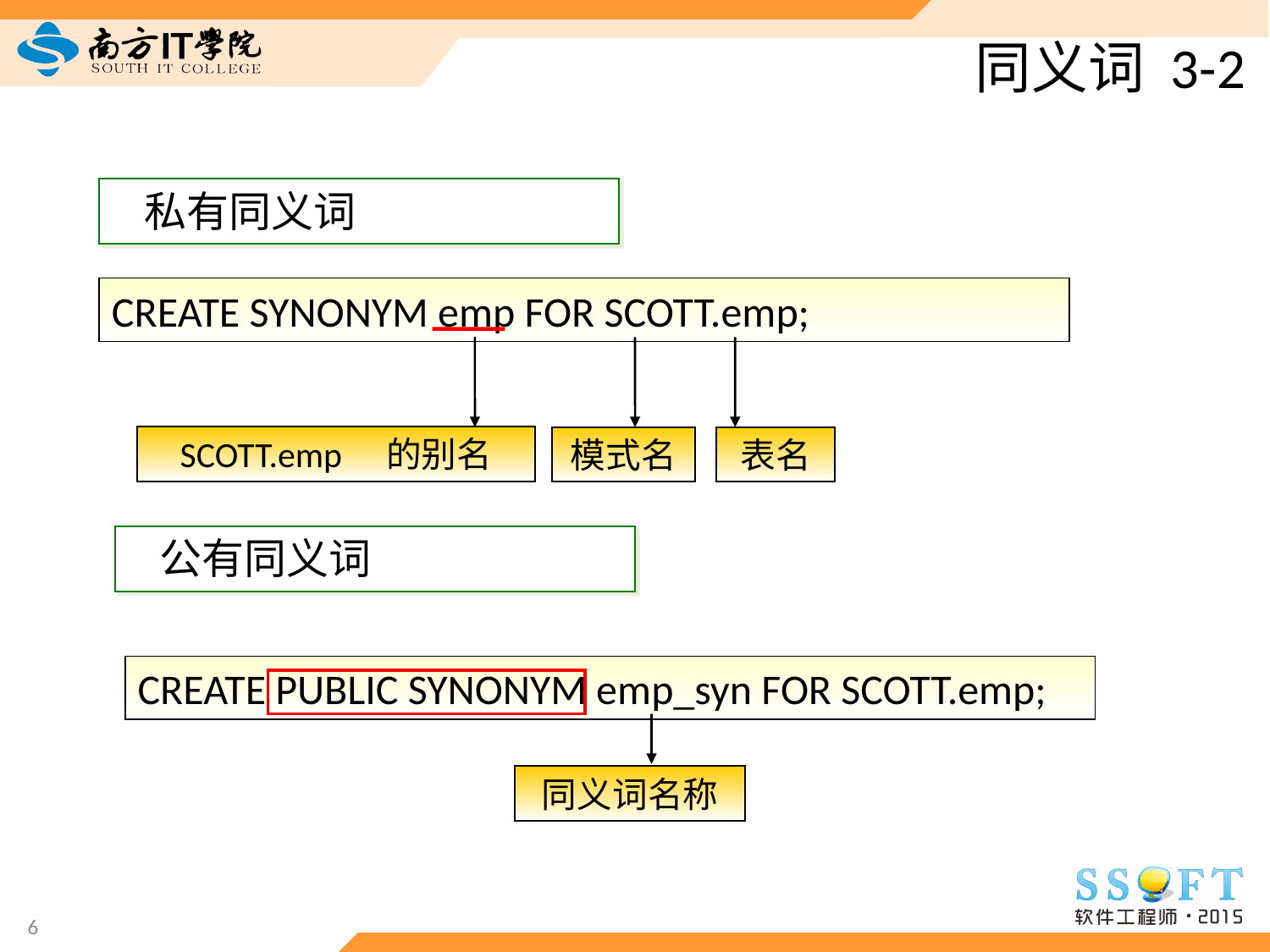

# 同义词 3-2
私有同义词
CREATE SYNONYM emp FOR SCOTT.emp;

SCOTT.emp　的别名
模式名
表名
公有同义词
CREATE PUBLIC SYNONYM emp_syn FOR SCOTT.emp;

同义词名称
6